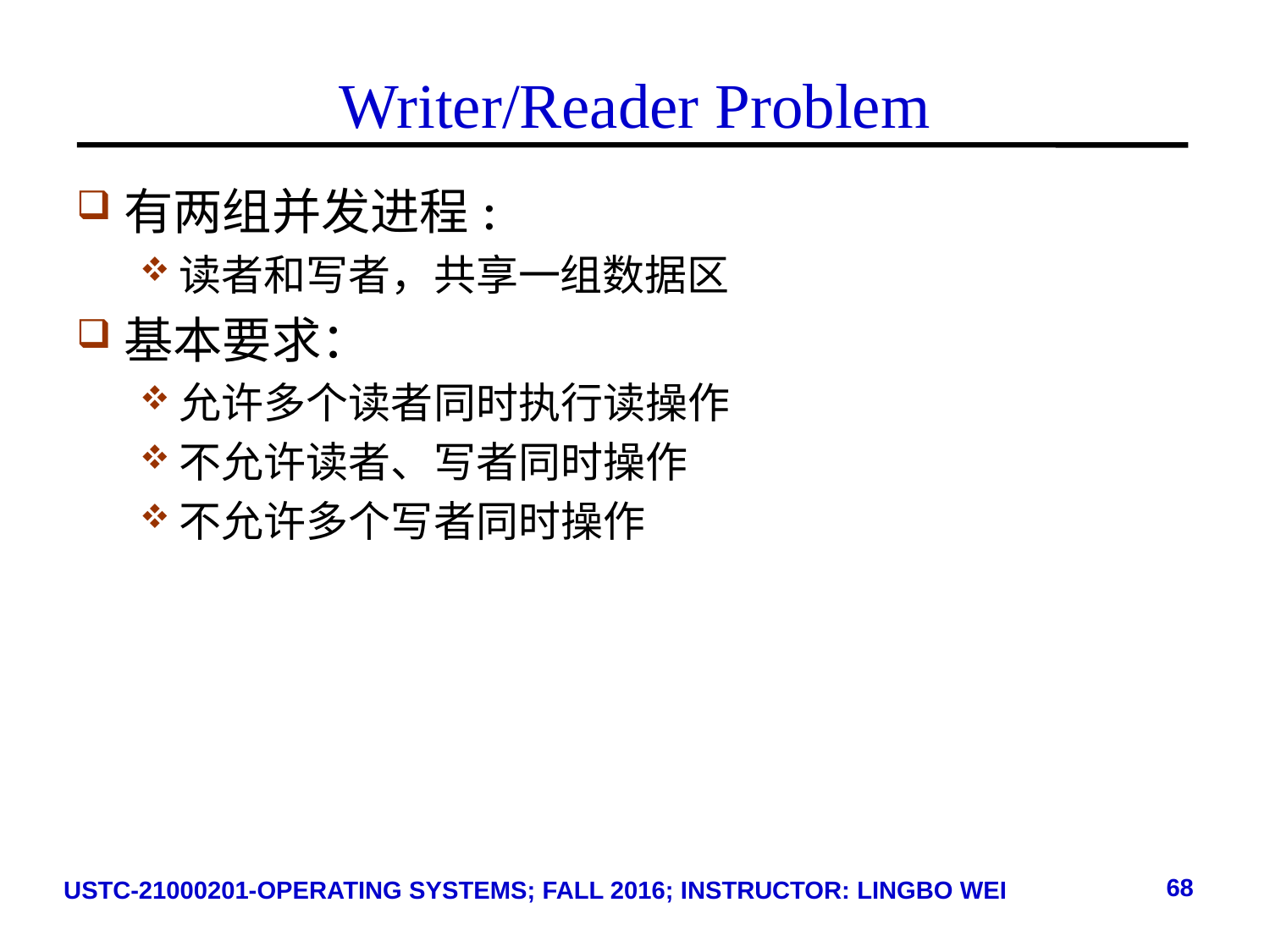

# Writer/Reader Problem
有两组并发进程:
读者和写者，共享一组数据区
基本要求：
允许多个读者同时执行读操作
不允许读者、写者同时操作
不允许多个写者同时操作
68
USTC-21000201-OPERATING SYSTEMS; FALL 2016; INSTRUCTOR: LINGBO WEI